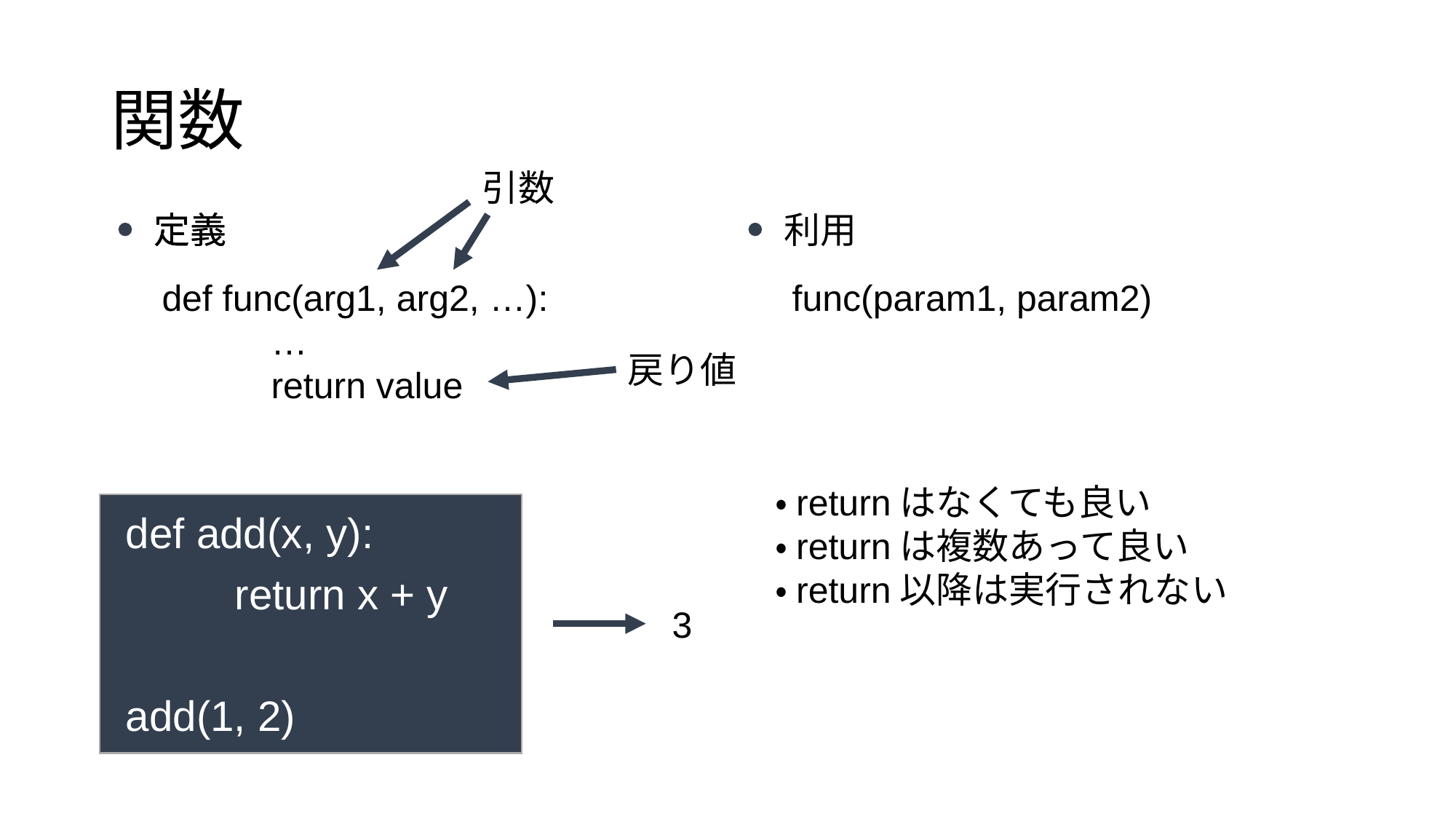

# 関数
引数
定義
利用
定義

def func(arg1, arg2, …):
	…
	return value
func(param1, param2)
戻り値
・returnはなくても良い
・returnは複数あって良い
・return以降は実行されない

def add(x, y):
	return x + y

add(1, 2)
3